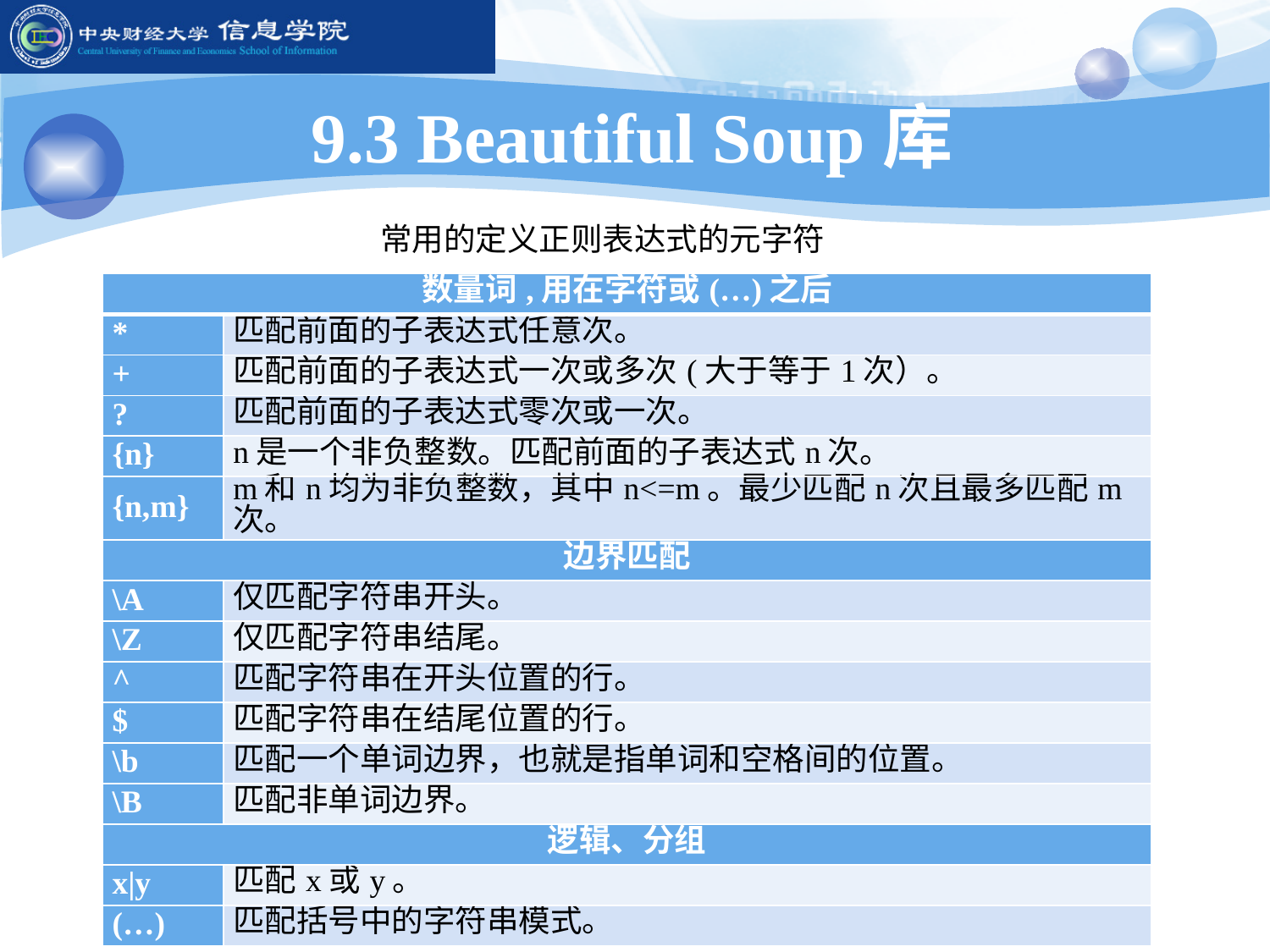

9.3 Beautiful Soup库
常用的定义正则表达式的元字符
| 数量词,用在字符或(…)之后 |  |
| --- | --- |
| \* | 匹配前面的子表达式任意次。 |
| + | 匹配前面的子表达式一次或多次(大于等于1次）。 |
| ? | 匹配前面的子表达式零次或一次。 |
| {n} | n是一个非负整数。匹配前面的子表达式n次。 |
| {n,m} | m和n均为非负整数，其中n<=m。最少匹配n次且最多匹配m次。 |
| 边界匹配 |  |
| \A | 仅匹配字符串开头。 |
| \Z | 仅匹配字符串结尾。 |
| ^ | 匹配字符串在开头位置的行。 |
| $ | 匹配字符串在结尾位置的行。 |
| \b | 匹配一个单词边界，也就是指单词和空格间的位置。 |
| \B | 匹配非单词边界。 |
| 逻辑、分组 |  |
| x|y | 匹配x或y。 |
| (…) | 匹配括号中的字符串模式。 |

9.2 Requests库